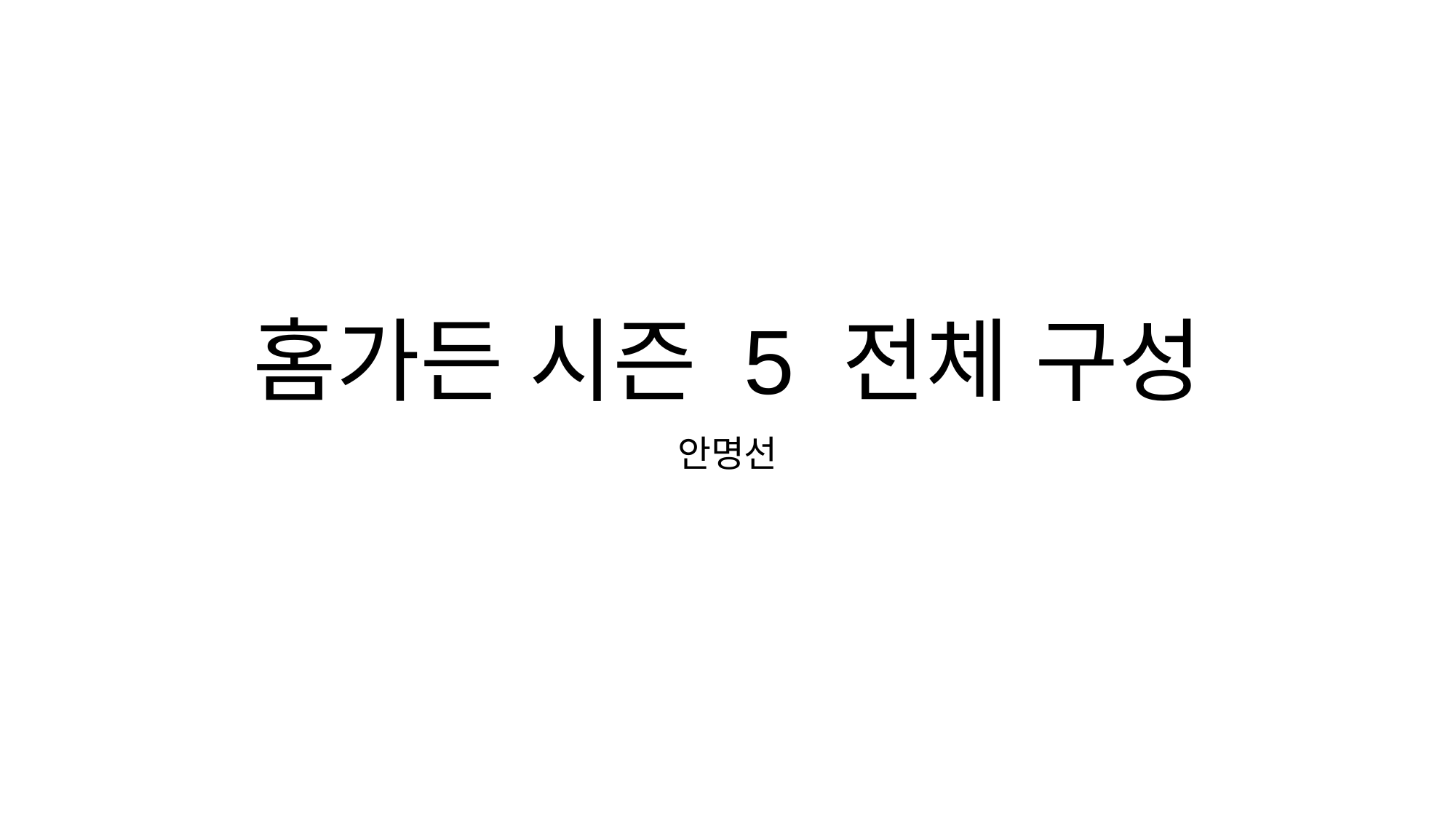

# 홈가든 시즌 5 전체 구성
안명선